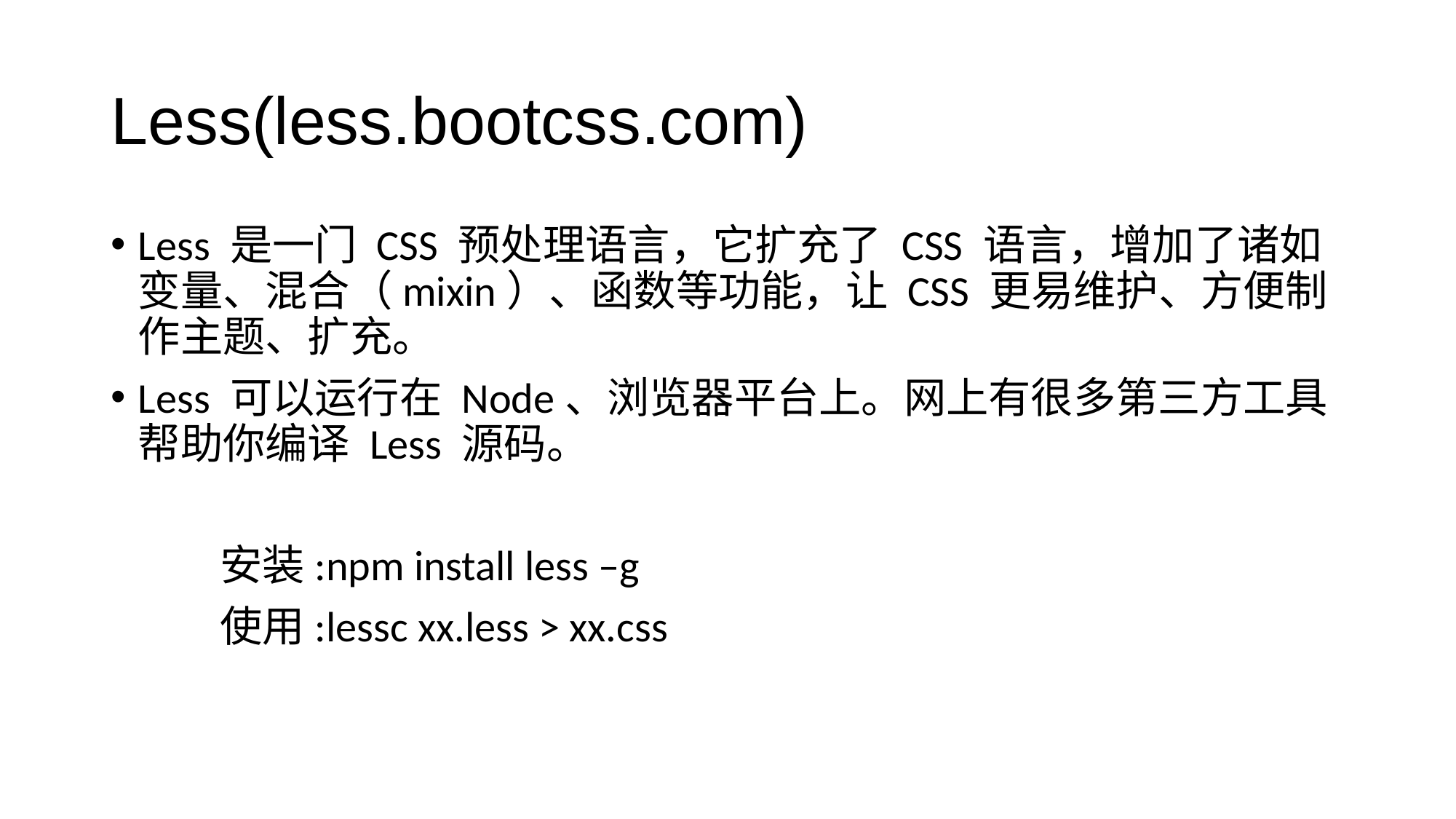

# Less(less.bootcss.com)
Less 是一门 CSS 预处理语言，它扩充了 CSS 语言，增加了诸如变量、混合（mixin）、函数等功能，让 CSS 更易维护、方便制作主题、扩充。
Less 可以运行在 Node、浏览器平台上。网上有很多第三方工具帮助你编译 Less 源码。

 	安装:npm install less –g
 	使用:lessc xx.less > xx.css